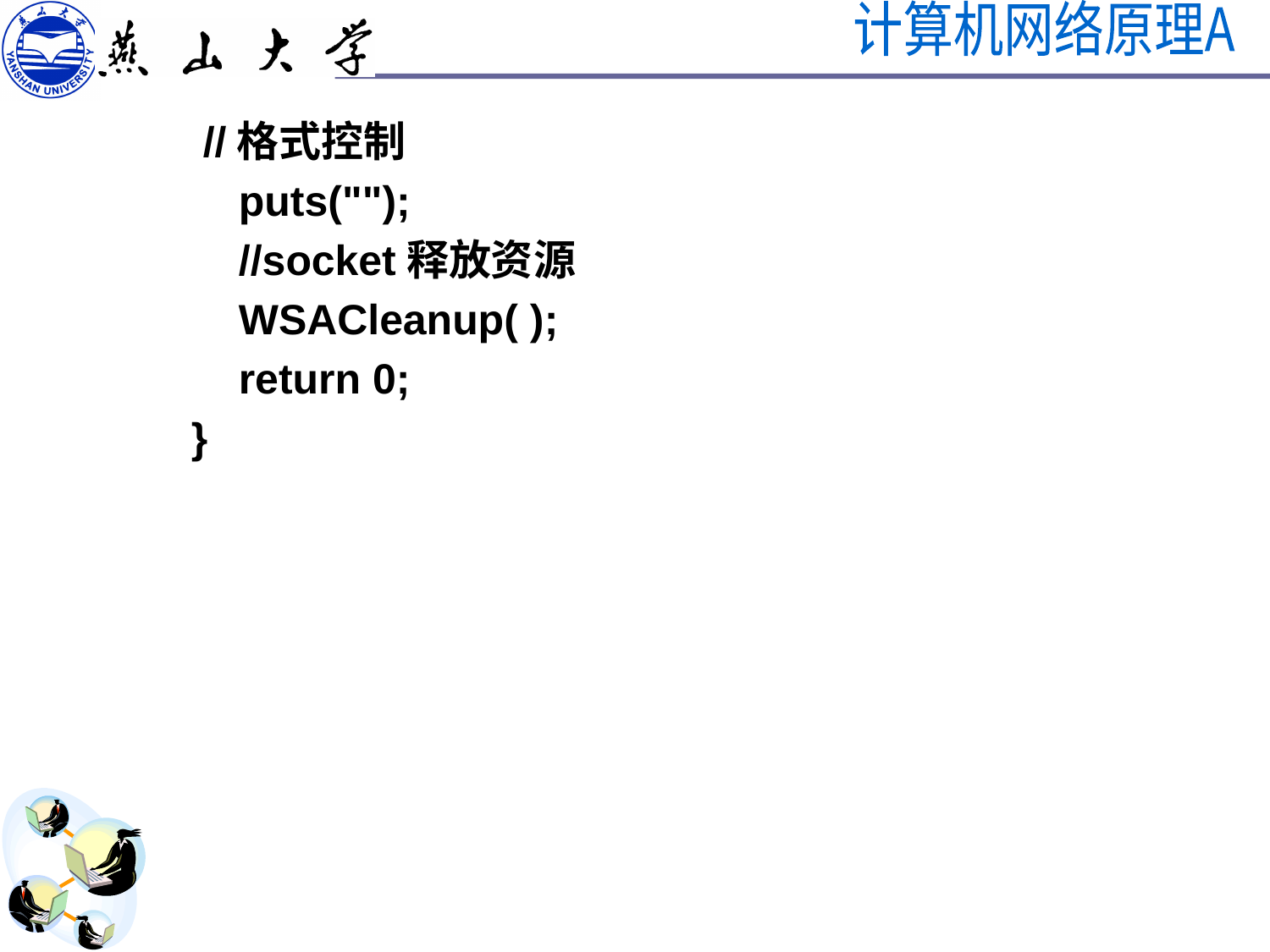

//格式控制
    puts("");
    //socket释放资源
    WSACleanup( );
    return 0;
}